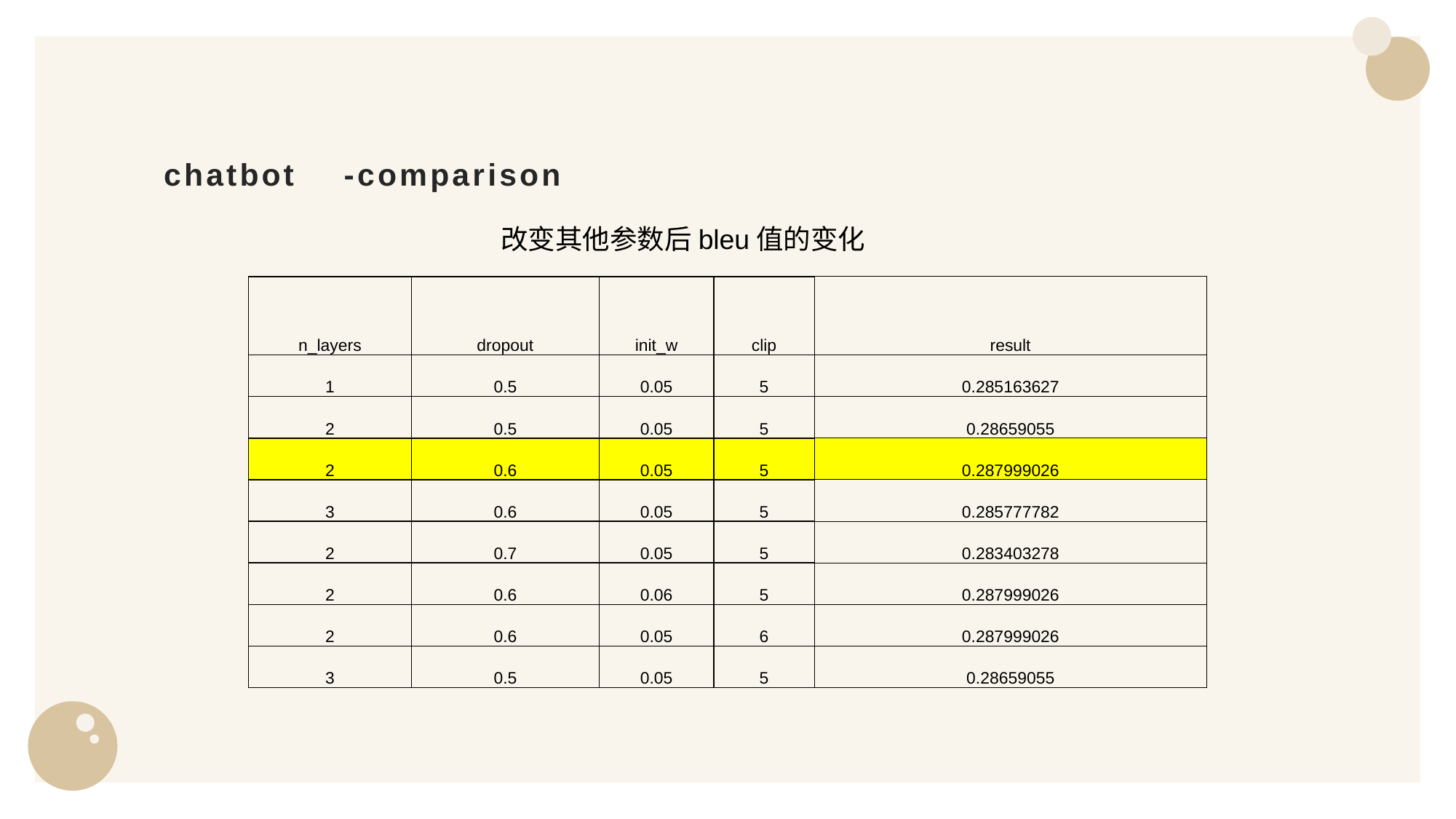

# chatbot    -comparison
改变其他参数后bleu值的变化
| n\_layers | dropout | init\_w | clip | result |
| --- | --- | --- | --- | --- |
| 1 | 0.5 | 0.05 | 5 | 0.285163627 |
| 2 | 0.5 | 0.05 | 5 | 0.28659055 |
| 2 | 0.6 | 0.05 | 5 | 0.287999026 |
| 3 | 0.6 | 0.05 | 5 | 0.285777782 |
| 2 | 0.7 | 0.05 | 5 | 0.283403278 |
| 2 | 0.6 | 0.06 | 5 | 0.287999026 |
| 2 | 0.6 | 0.05 | 6 | 0.287999026 |
| 3 | 0.5 | 0.05 | 5 | 0.28659055 |